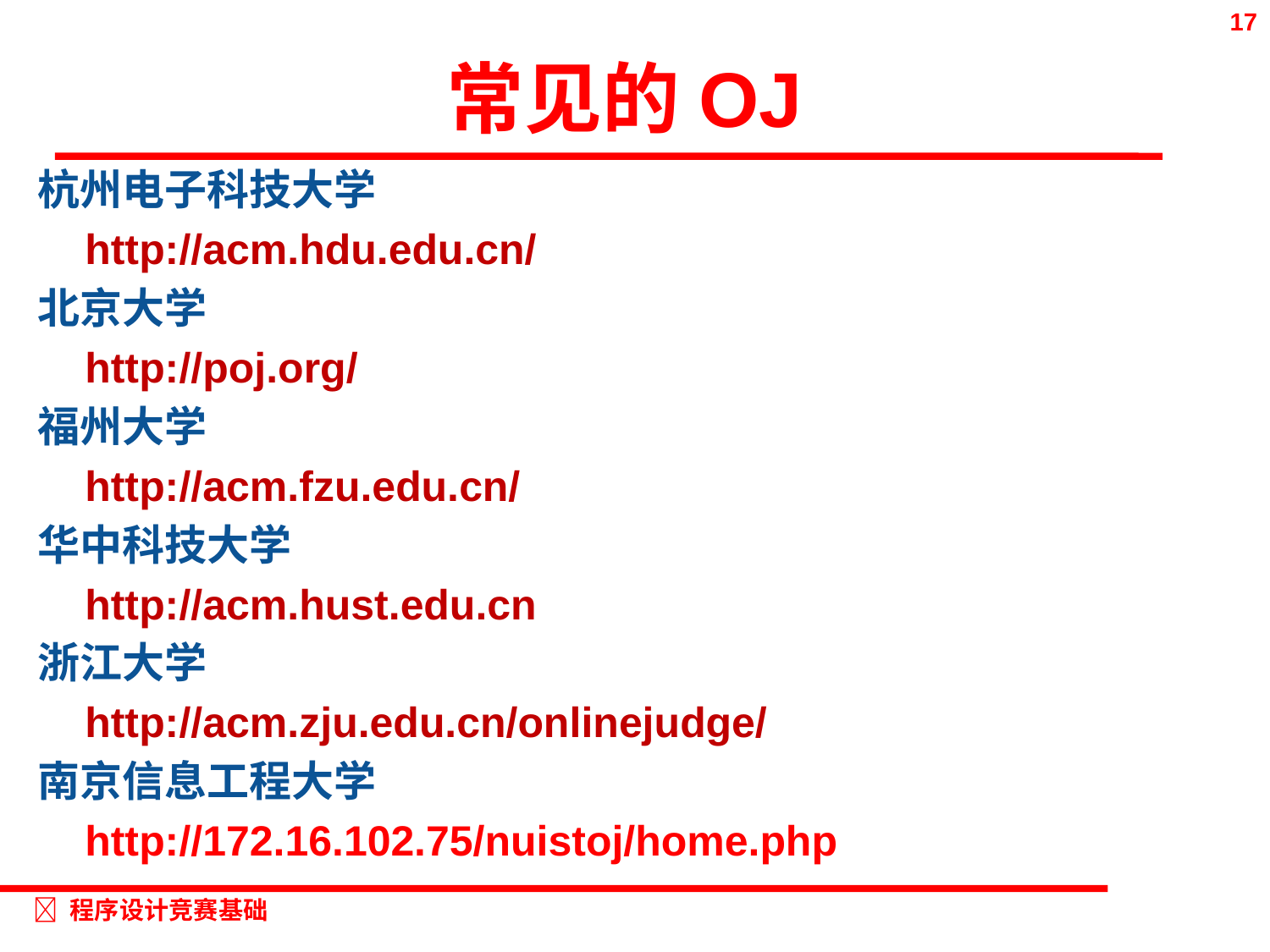

# 常见的OJ
杭州电子科技大学
    http://acm.hdu.edu.cn/
北京大学
    http://poj.org/
福州大学
    http://acm.fzu.edu.cn/
华中科技大学
    http://acm.hust.edu.cn
浙江大学
    http://acm.zju.edu.cn/onlinejudge/
南京信息工程大学
    http://172.16.102.75/nuistoj/home.php